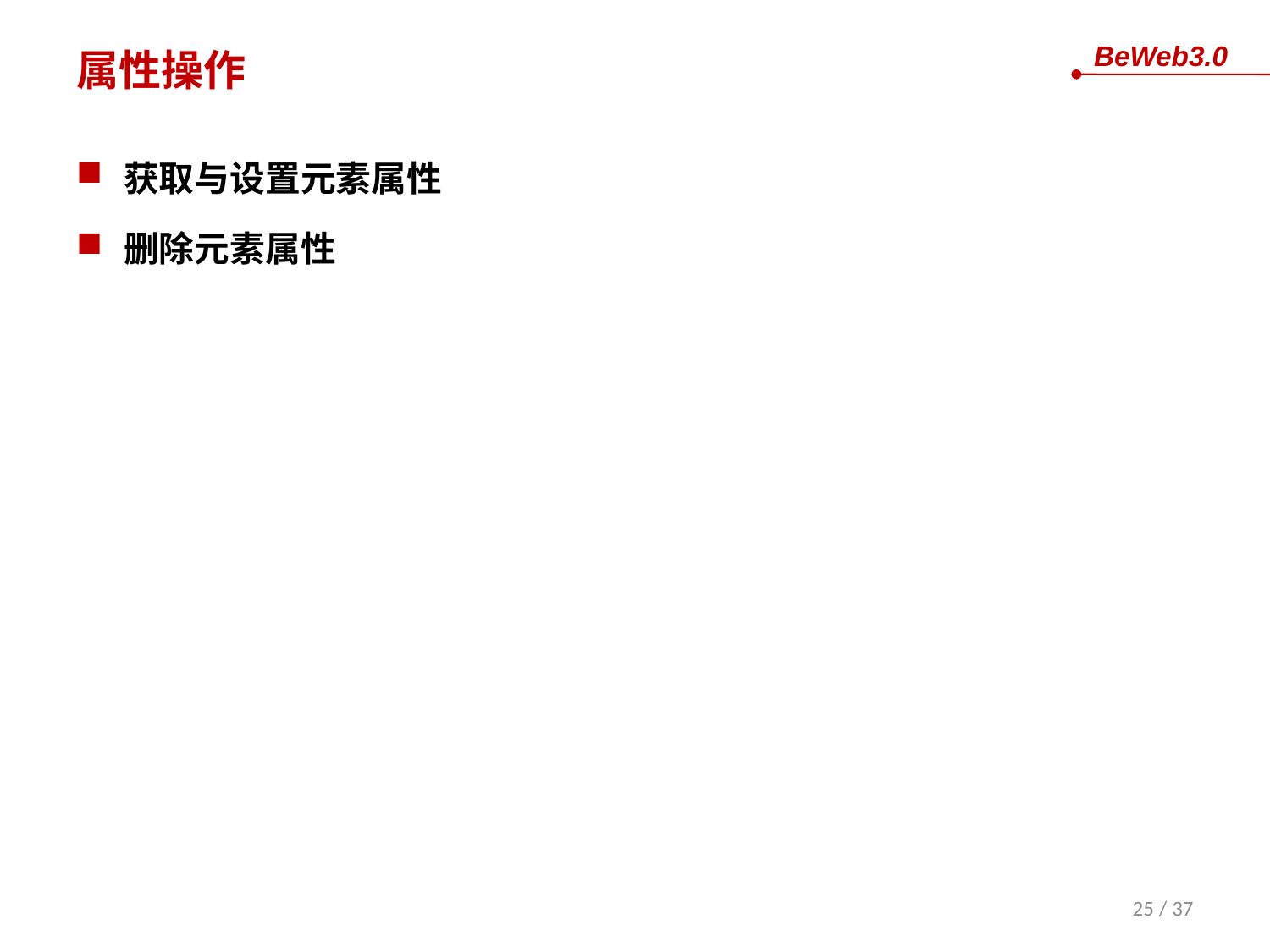

# 属性操作
获取与设置元素属性
删除元素属性
25 / 37